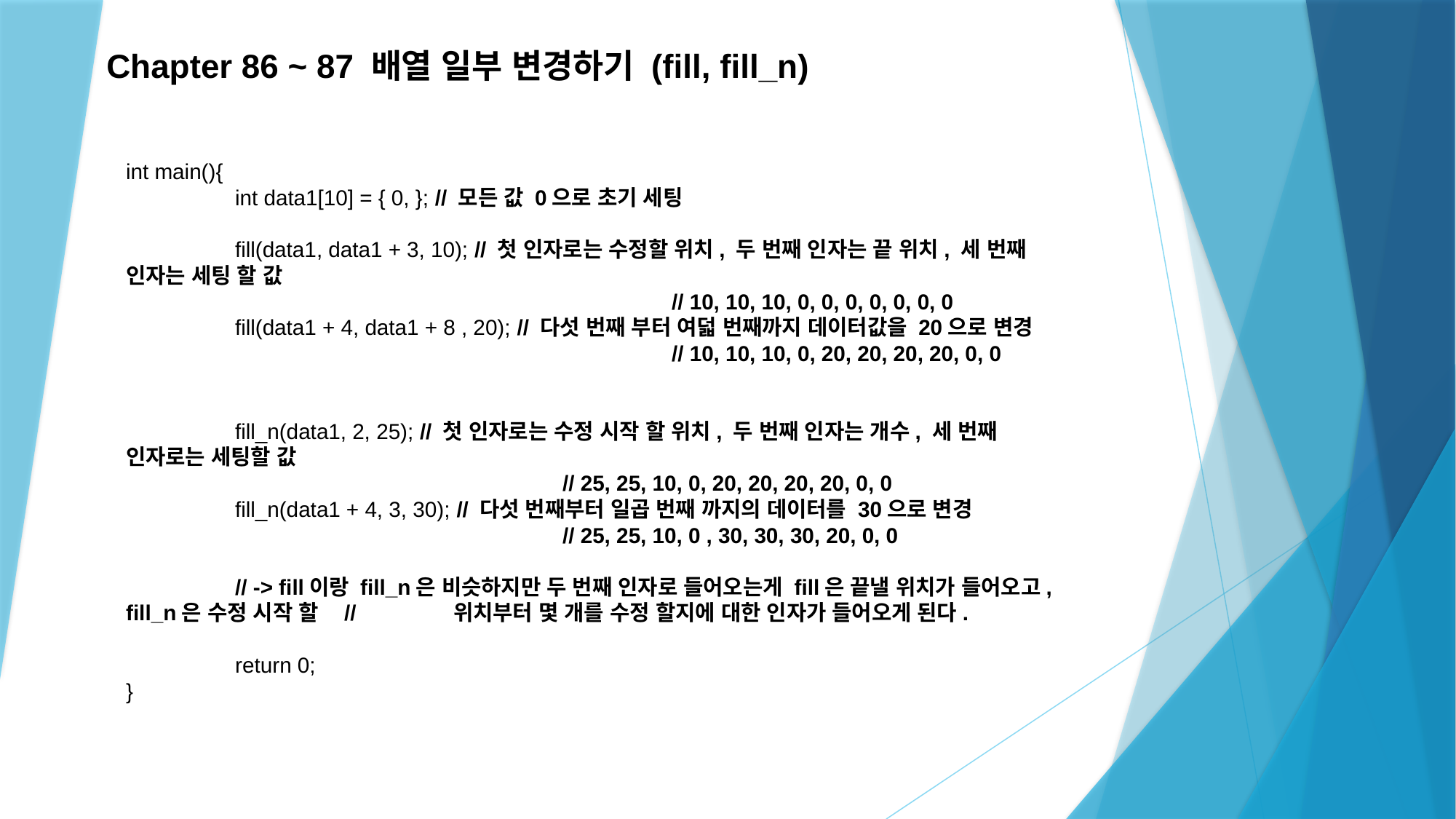

Chapter 86 ~ 87 배열 일부 변경하기 (fill, fill_n)
int main(){
	int data1[10] = { 0, }; // 모든 값 0으로 초기 세팅

	fill(data1, data1 + 3, 10); // 첫 인자로는 수정할 위치, 두 번째 인자는 끝 위치, 세 번째 인자는 세팅 할 값
					// 10, 10, 10, 0, 0, 0, 0, 0, 0, 0
	fill(data1 + 4, data1 + 8 , 20); // 다섯 번째 부터 여덟 번째까지 데이터값을 20으로 변경
					// 10, 10, 10, 0, 20, 20, 20, 20, 0, 0

	fill_n(data1, 2, 25); // 첫 인자로는 수정 시작 할 위치, 두 번째 인자는 개수, 세 번째 인자로는 세팅할 값
				// 25, 25, 10, 0, 20, 20, 20, 20, 0, 0
	fill_n(data1 + 4, 3, 30); // 다섯 번째부터 일곱 번째 까지의 데이터를 30으로 변경
				// 25, 25, 10, 0 , 30, 30, 30, 20, 0, 0

	// -> fill이랑 fill_n은 비슷하지만 두 번째 인자로 들어오는게 fill은 끝낼 위치가 들어오고, fill_n은 수정 시작 할 	//	위치부터 몇 개를 수정 할지에 대한 인자가 들어오게 된다.

	return 0;
}